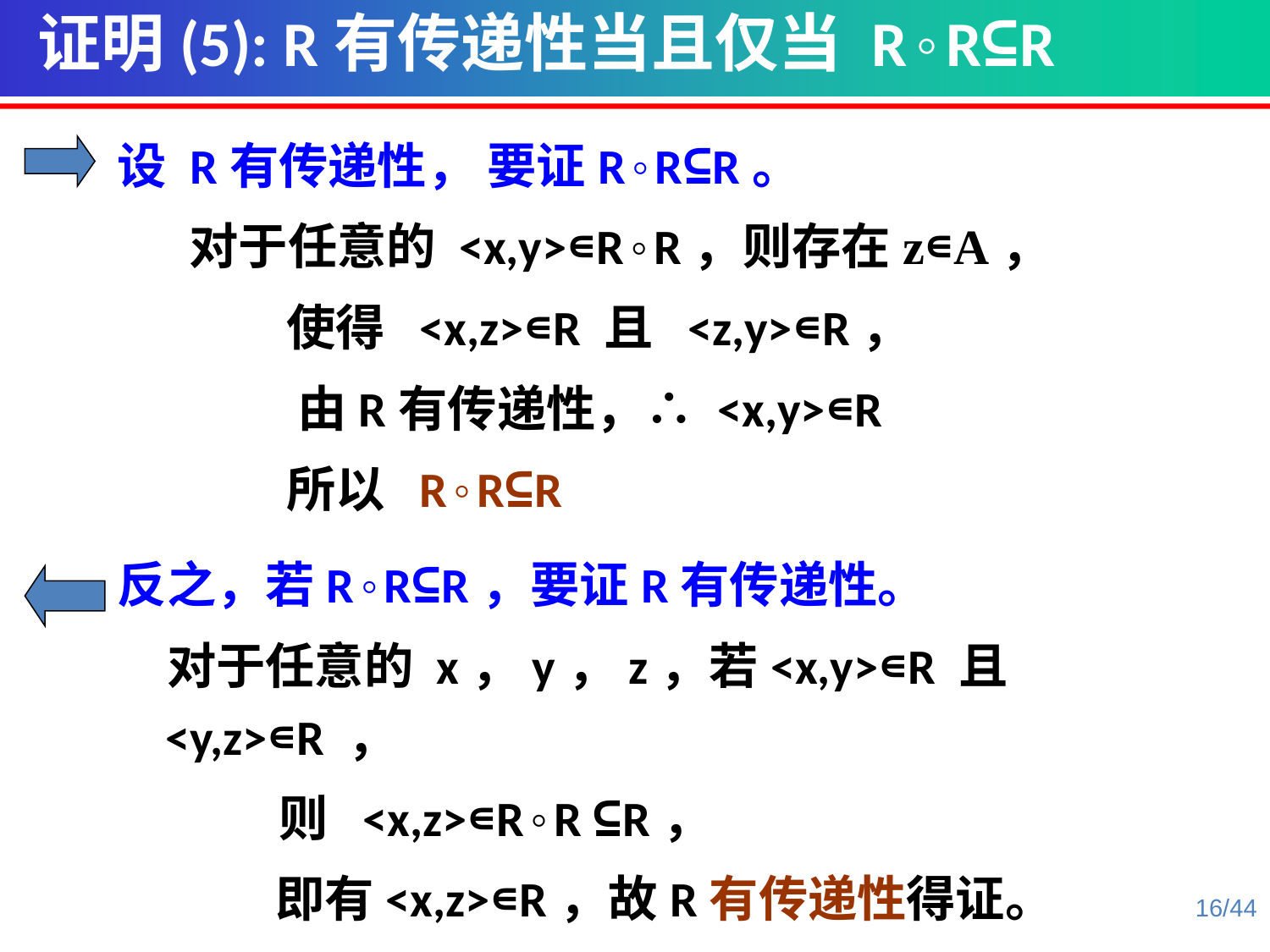

证明(5): R有传递性当且仅当 R◦R⊆R
设 R有传递性， 要证R◦R⊆R。
　  对于任意的 <x,y>∊R◦R，则存在z∊A，
              使得  <x,z>∊R 且  <z,y>∊R，
               由R有传递性，∴ <x,y>∊R
              所以  R◦R⊆R
反之，若R◦R⊆R，要证R有传递性。
　对于任意的 x，y，z，若<x,y>∊R 且<y,z>∊R ，
　          则  <x,z>∊R◦R ⊆R，
             即有<x,z>∊R，故R有传递性得证。

16/44